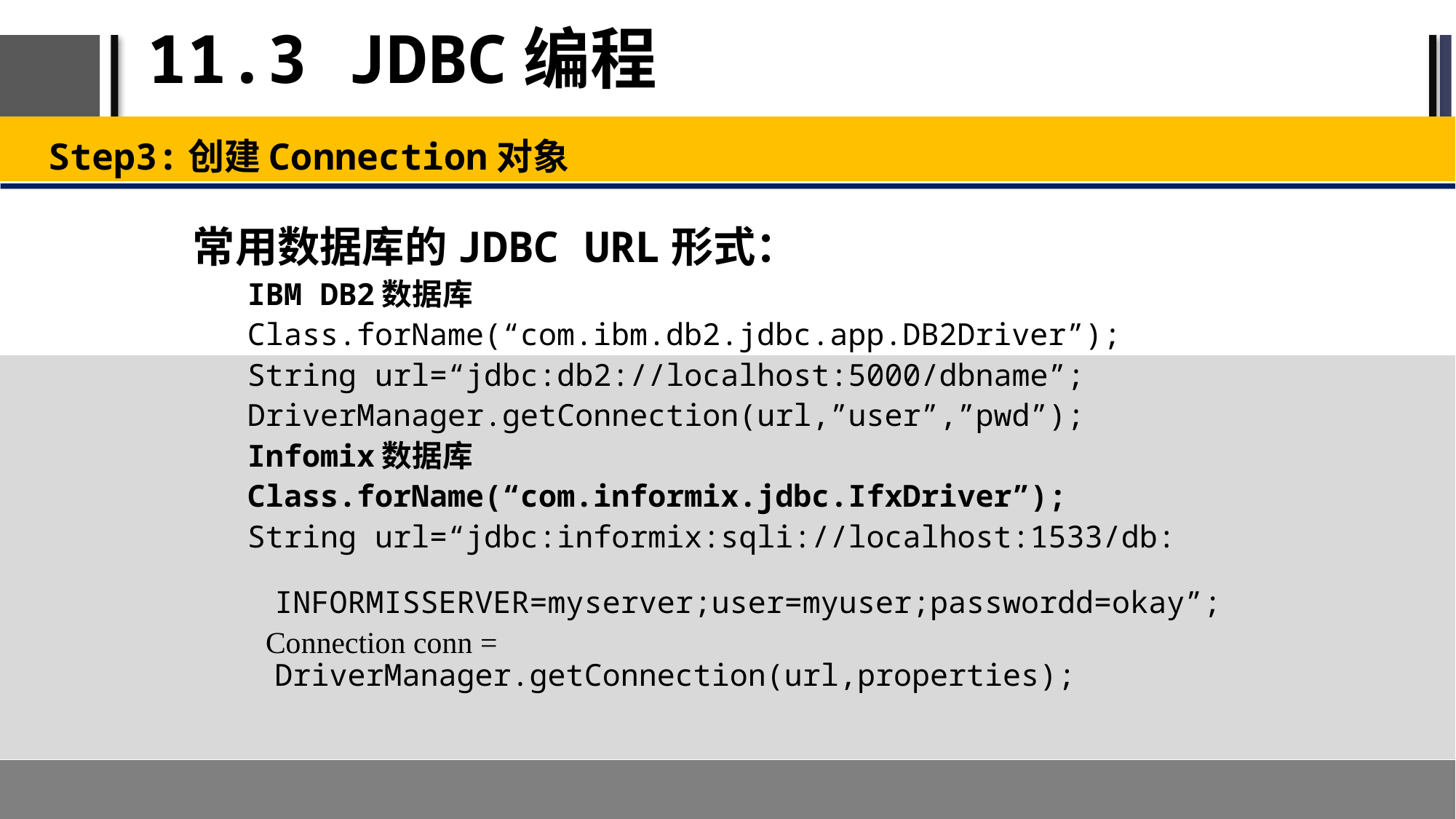

# 11.3 JDBC编程

Step3:创建Connection对象

常用数据库的JDBC URL形式：
IBM DB2数据库
Class.forName(“com.ibm.db2.jdbc.app.DB2Driver”);
String url=“jdbc:db2://localhost:5000/dbname”;
DriverManager.getConnection(url,”user”,”pwd”);
Infomix数据库
Class.forName(“com.informix.jdbc.IfxDriver”);
String url=“jdbc:informix:sqli://localhost:1533/db: 				INFORMISSERVER=myserver;user=myuser;passwordd=okay”;
 Connection conn = DriverManager.getConnection(url,properties);